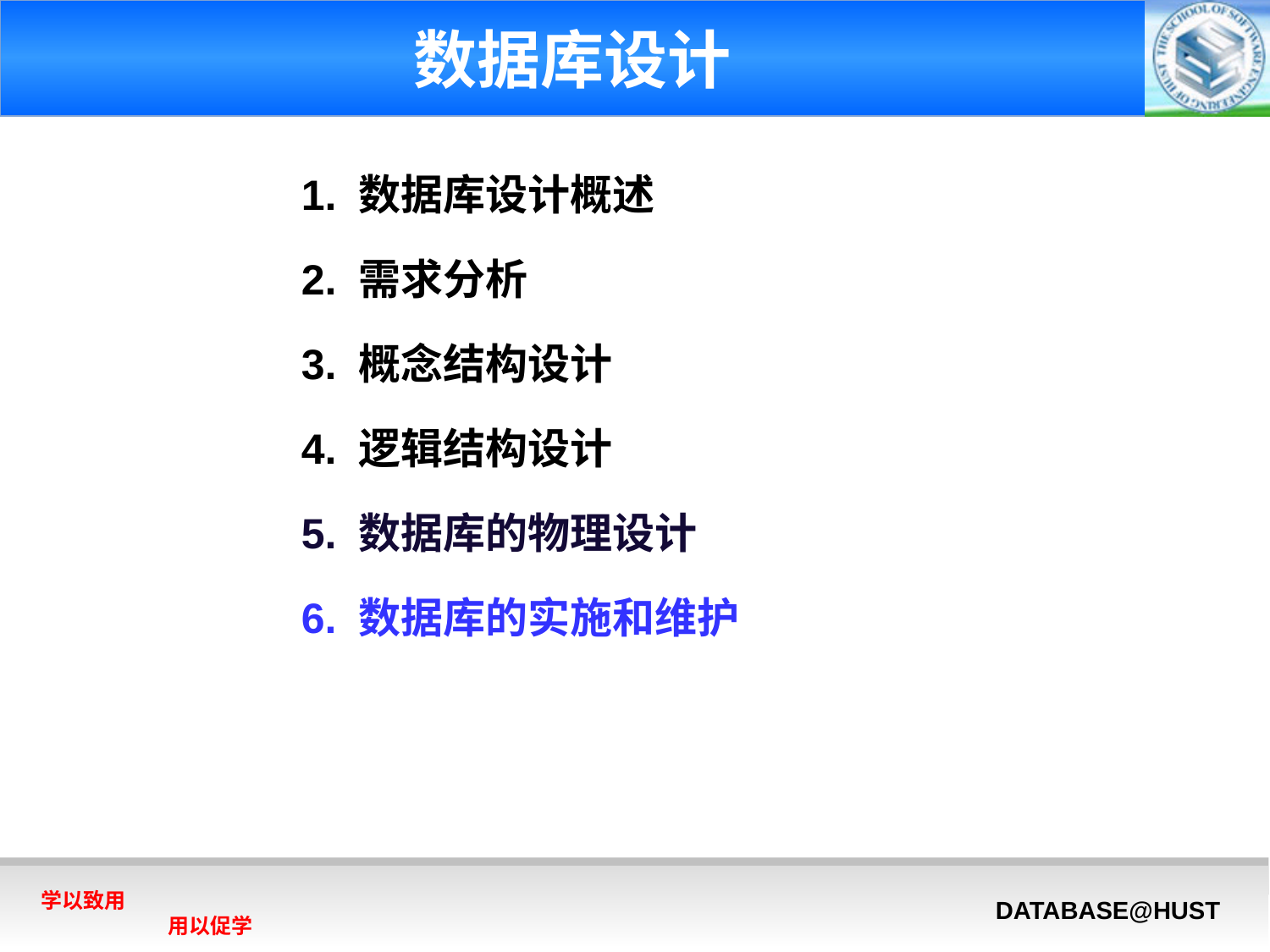

# 数据库设计
  1. 数据库设计概述
  2. 需求分析
  3. 概念结构设计
  4. 逻辑结构设计
  5. 数据库的物理设计
  6. 数据库的实施和维护